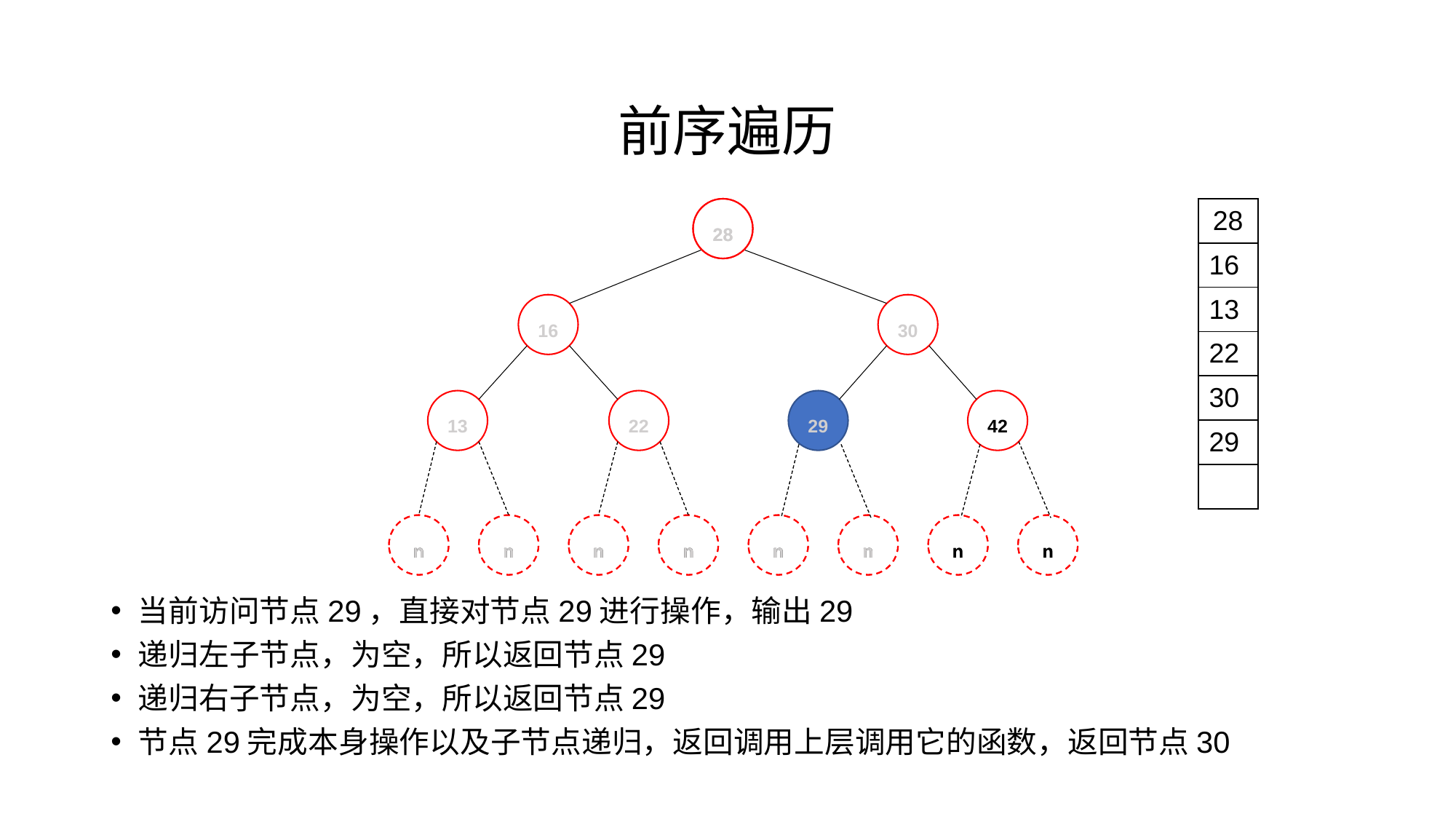

# 前序遍历
28
16
30
13
22
29
42
28
28
| 28 |
| --- |
| 16 |
| 13 |
| 22 |
| 30 |
| 29 |
|  |
n
n
n
n
n
n
n
n
n
n
n
n
n
n
n
n
当前访问节点29，直接对节点29进行操作，输出29
递归左子节点，为空，所以返回节点29
递归右子节点，为空，所以返回节点29
节点29完成本身操作以及子节点递归，返回调用上层调用它的函数，返回节点30